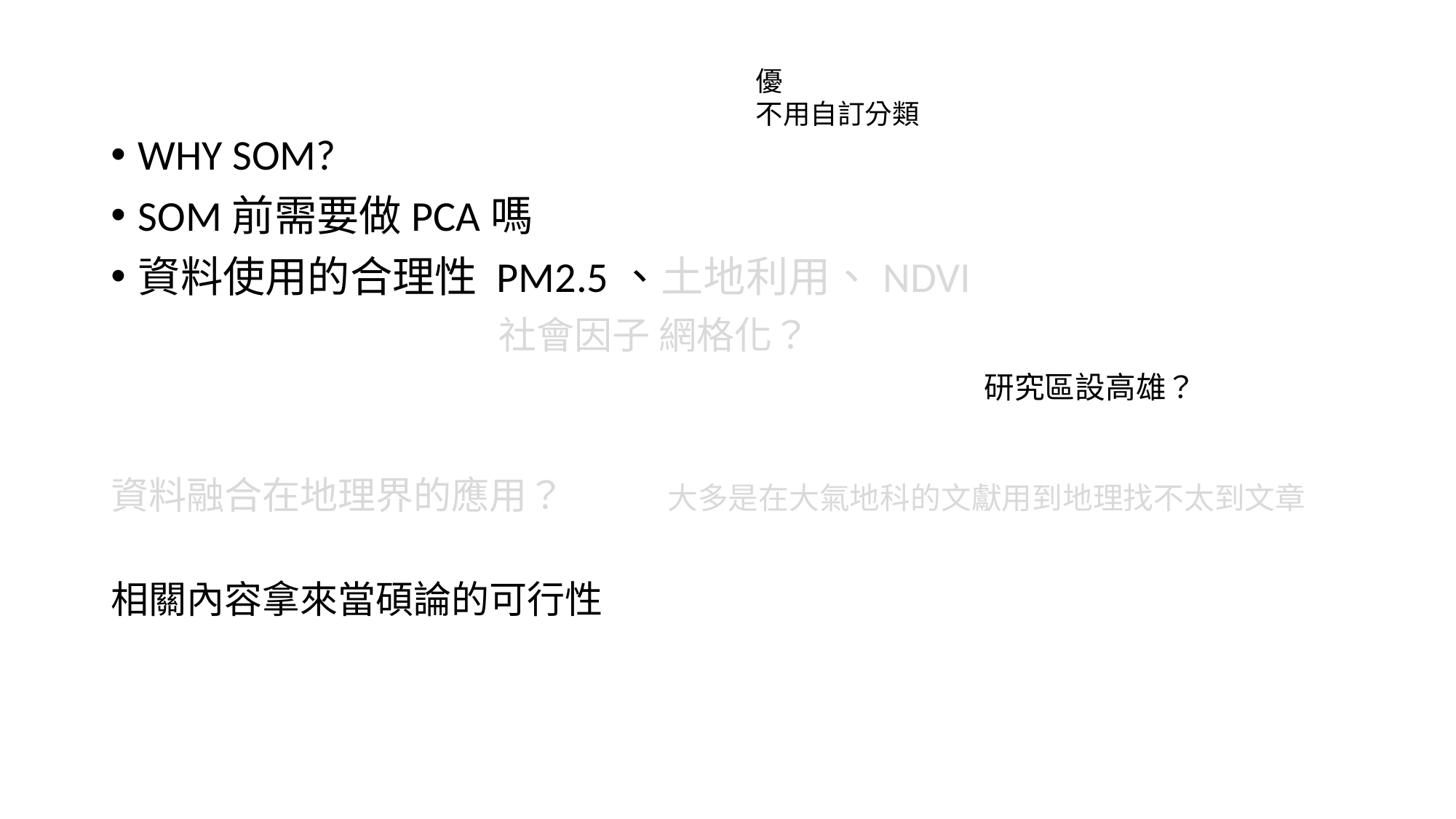

優
不用自訂分類

WHY SOM?
SOM前需要做PCA嗎
資料使用的合理性 PM2.5、土地利用、NDVI
			      社會因子 網格化？
								研究區設高雄？

資料融合在地理界的應用？            大多是在大氣地科的文獻用到地理找不太到文章

相關內容拿來當碩論的可行性